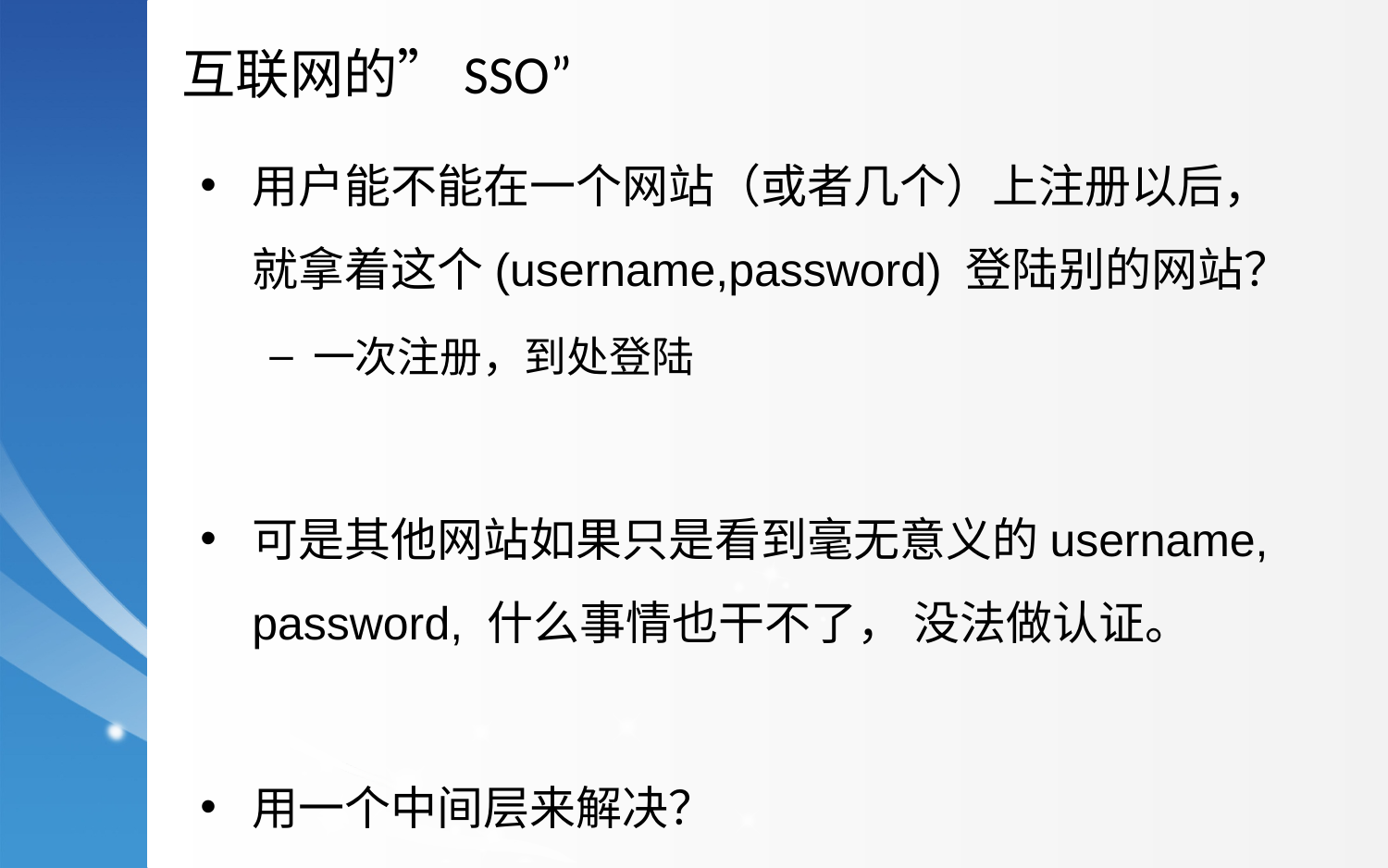

互联网的”SSO”
用户能不能在一个网站（或者几个）上注册以后，就拿着这个(username,password) 登陆别的网站？
一次注册，到处登陆

可是其他网站如果只是看到毫无意义的username, password, 什么事情也干不了， 没法做认证。

用一个中间层来解决？